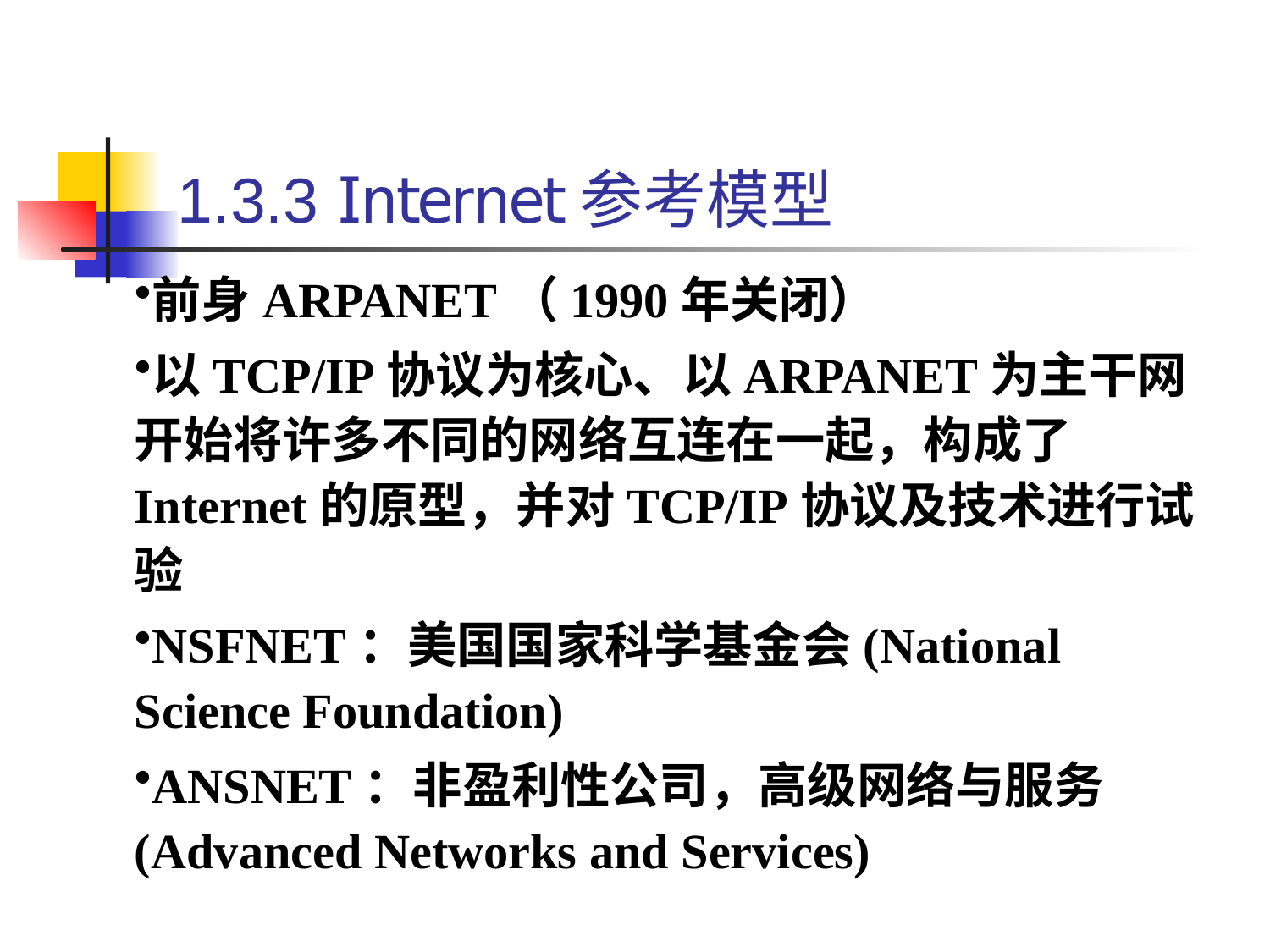

# 1.3.3 Internet参考模型
前身ARPANET（1990年关闭）
以TCP/IP协议为核心、以ARPANET为主干网开始将许多不同的网络互连在一起，构成了Internet的原型，并对TCP/IP协议及技术进行试验
NSFNET：美国国家科学基金会(National Science Foundation)
ANSNET：非盈利性公司，高级网络与服务(Advanced Networks and Services)